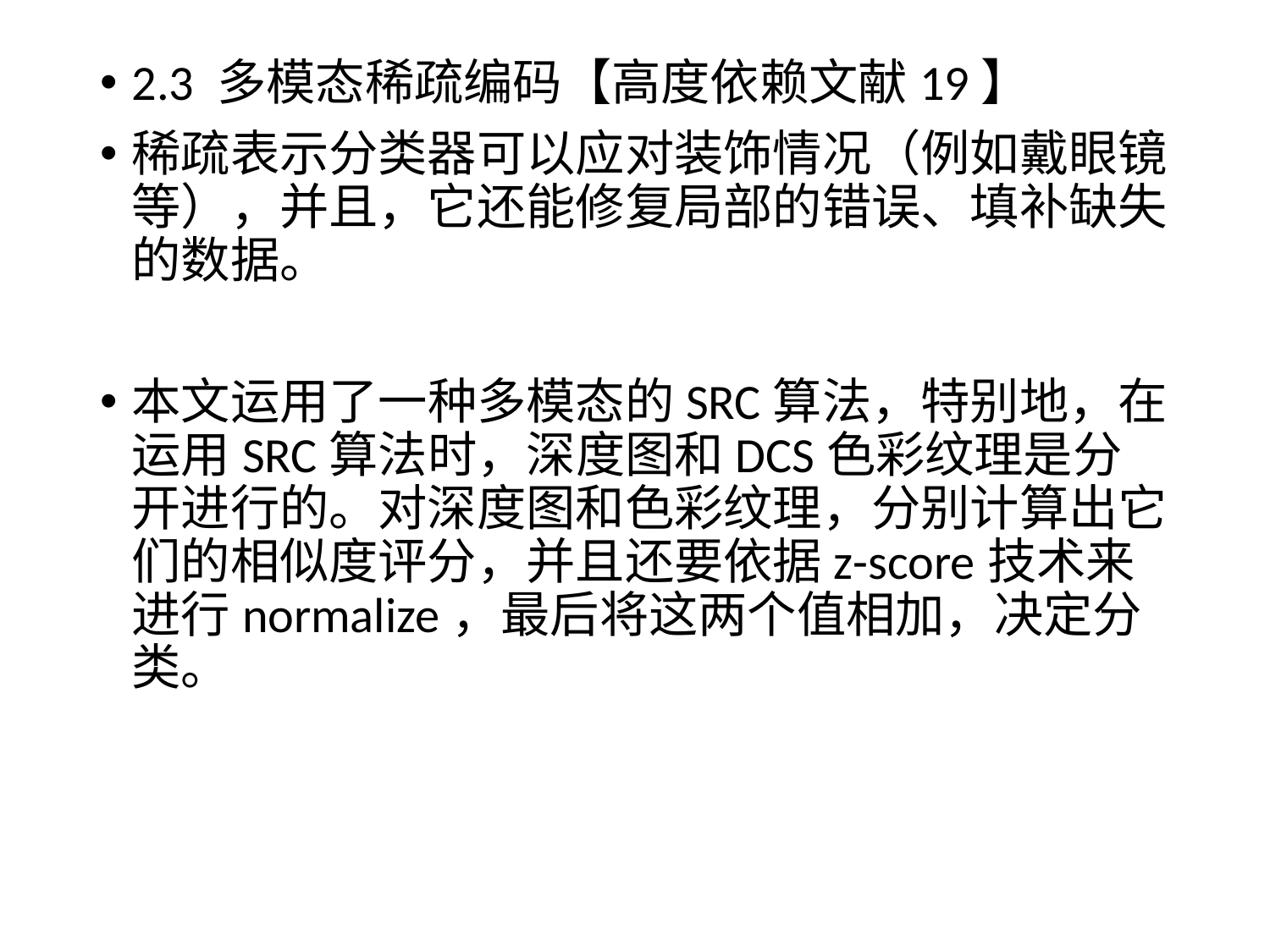

2.3 多模态稀疏编码【高度依赖文献19】
稀疏表示分类器可以应对装饰情况（例如戴眼镜等），并且，它还能修复局部的错误、填补缺失的数据。

本文运用了一种多模态的SRC算法，特别地，在运用SRC算法时，深度图和DCS色彩纹理是分开进行的。对深度图和色彩纹理，分别计算出它们的相似度评分，并且还要依据z-score技术来进行normalize，最后将这两个值相加，决定分类。